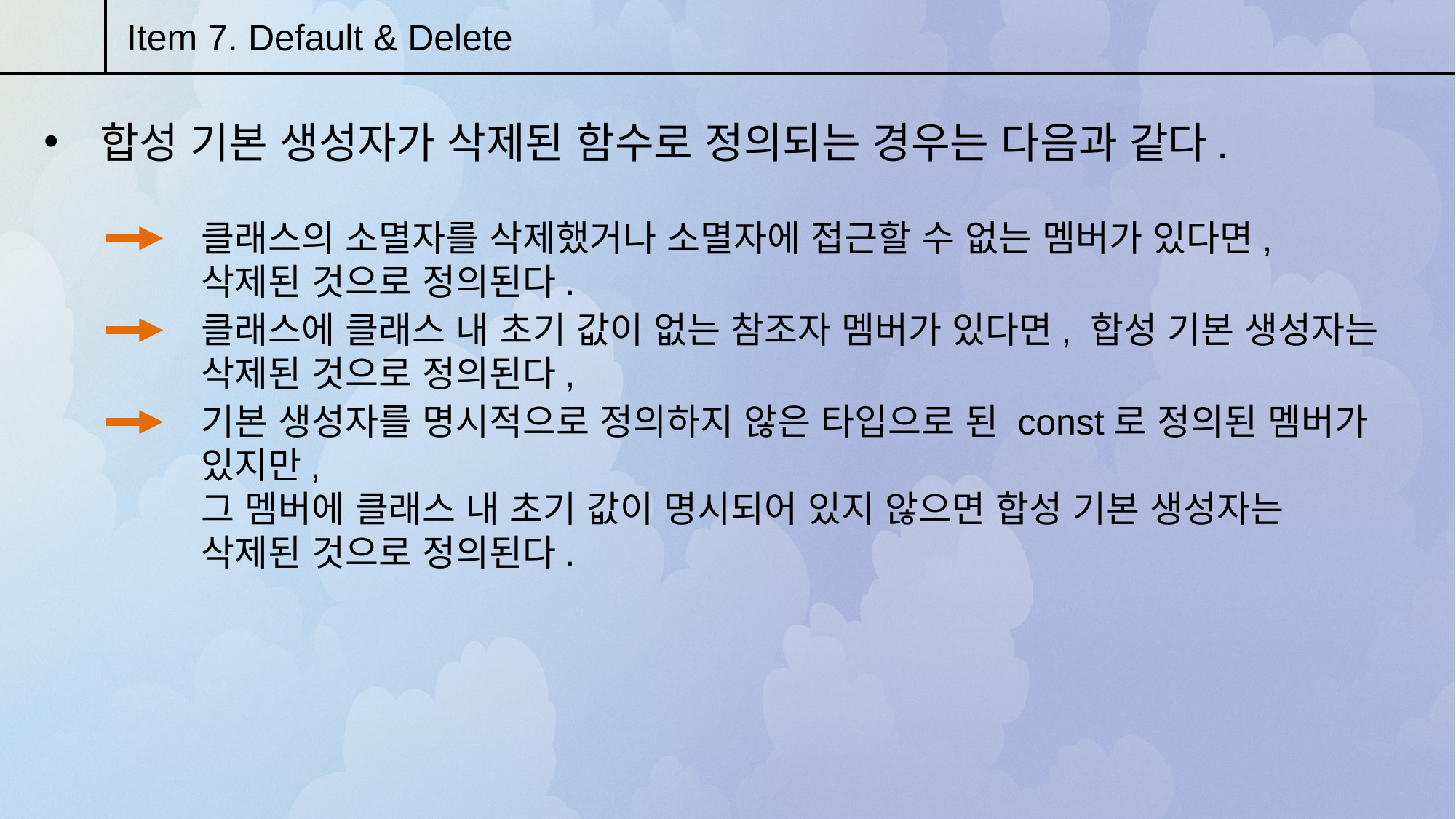

Item 7. Default & Delete
 합성 기본 생성자가 삭제된 함수로 정의되는 경우는 다음과 같다.
클래스의 소멸자를 삭제했거나 소멸자에 접근할 수 없는 멤버가 있다면, 삭제된 것으로 정의된다.
클래스에 클래스 내 초기 값이 없는 참조자 멤버가 있다면, 합성 기본 생성자는 삭제된 것으로 정의된다,
기본 생성자를 명시적으로 정의하지 않은 타입으로 된 const로 정의된 멤버가 있지만,
그 멤버에 클래스 내 초기 값이 명시되어 있지 않으면 합성 기본 생성자는 삭제된 것으로 정의된다.